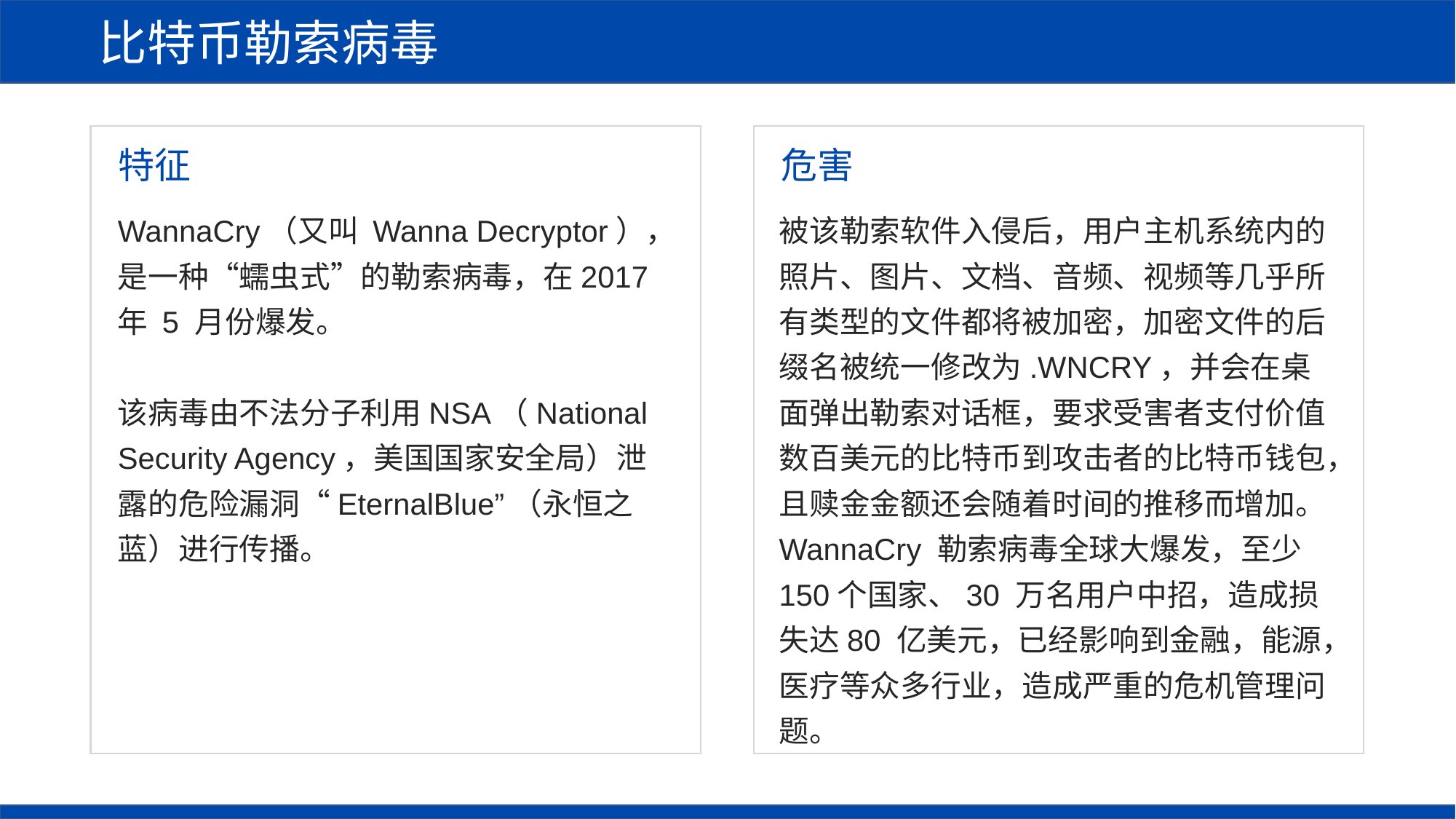

比特币勒索病毒

特征
危害
WannaCry（又叫 Wanna Decryptor），是一种“蠕虫式”的勒索病毒，在2017 年 5 月份爆发。

该病毒由不法分子利用NSA（National Security Agency，美国国家安全局）泄露的危险漏洞“EternalBlue”（永恒之蓝）进行传播。

被该勒索软件入侵后，用户主机系统内的照片、图片、文档、音频、视频等几乎所
有类型的文件都将被加密，加密文件的后缀名被统一修改为.WNCRY，并会在桌面弹出勒索对话框，要求受害者支付价值数百美元的比特币到攻击者的比特币钱包，且赎金金额还会随着时间的推移而增加。
WannaCry 勒索病毒全球大爆发，至少150个国家、30 万名用户中招，造成损失达80 亿美元，已经影响到金融，能源，医疗等众多行业，造成严重的危机管理问题。